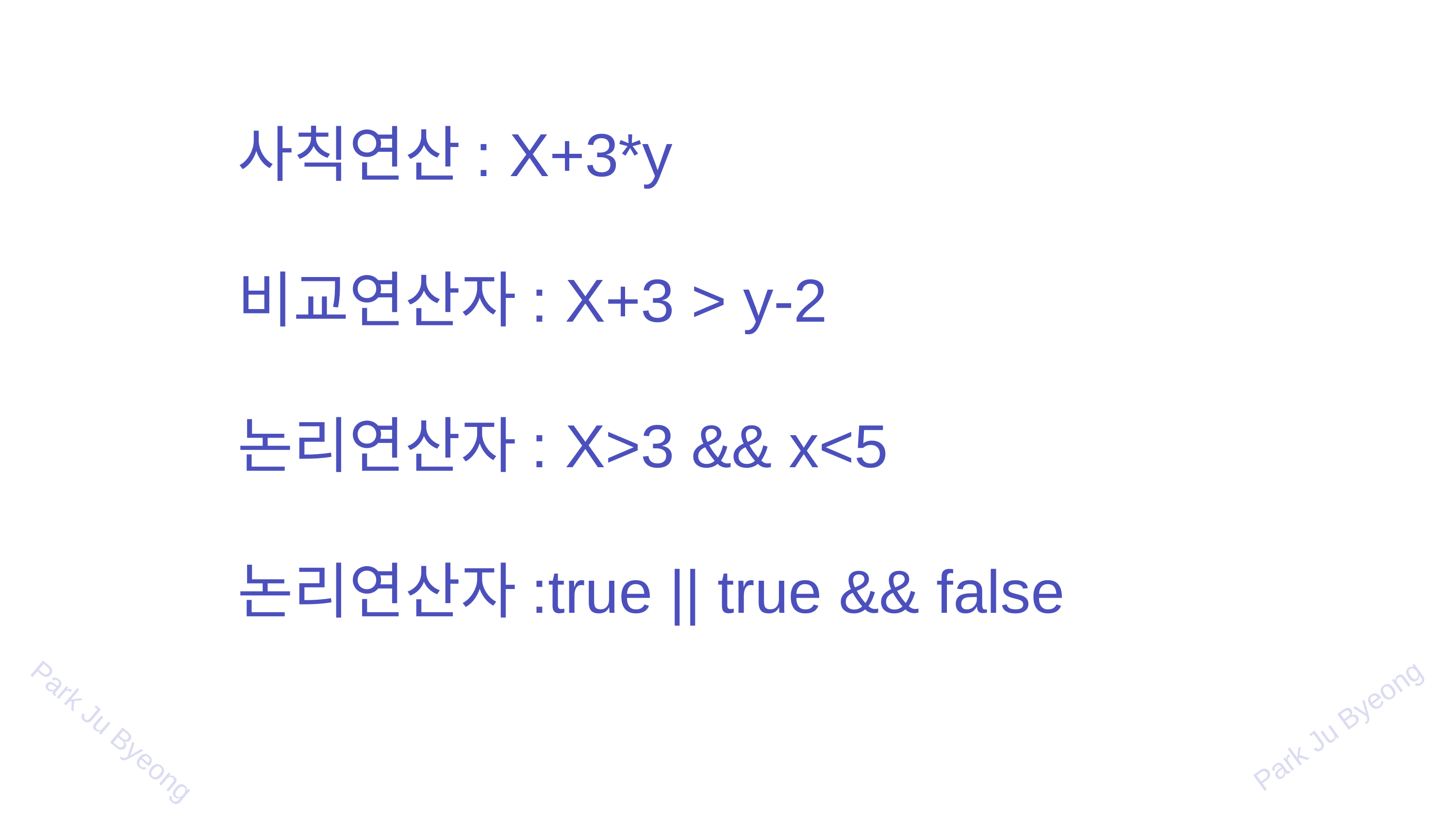

사칙연산: X+3*y

비교연산자: X+3 > y-2

논리연산자: X>3 && x<5

논리연산자:true || true && false